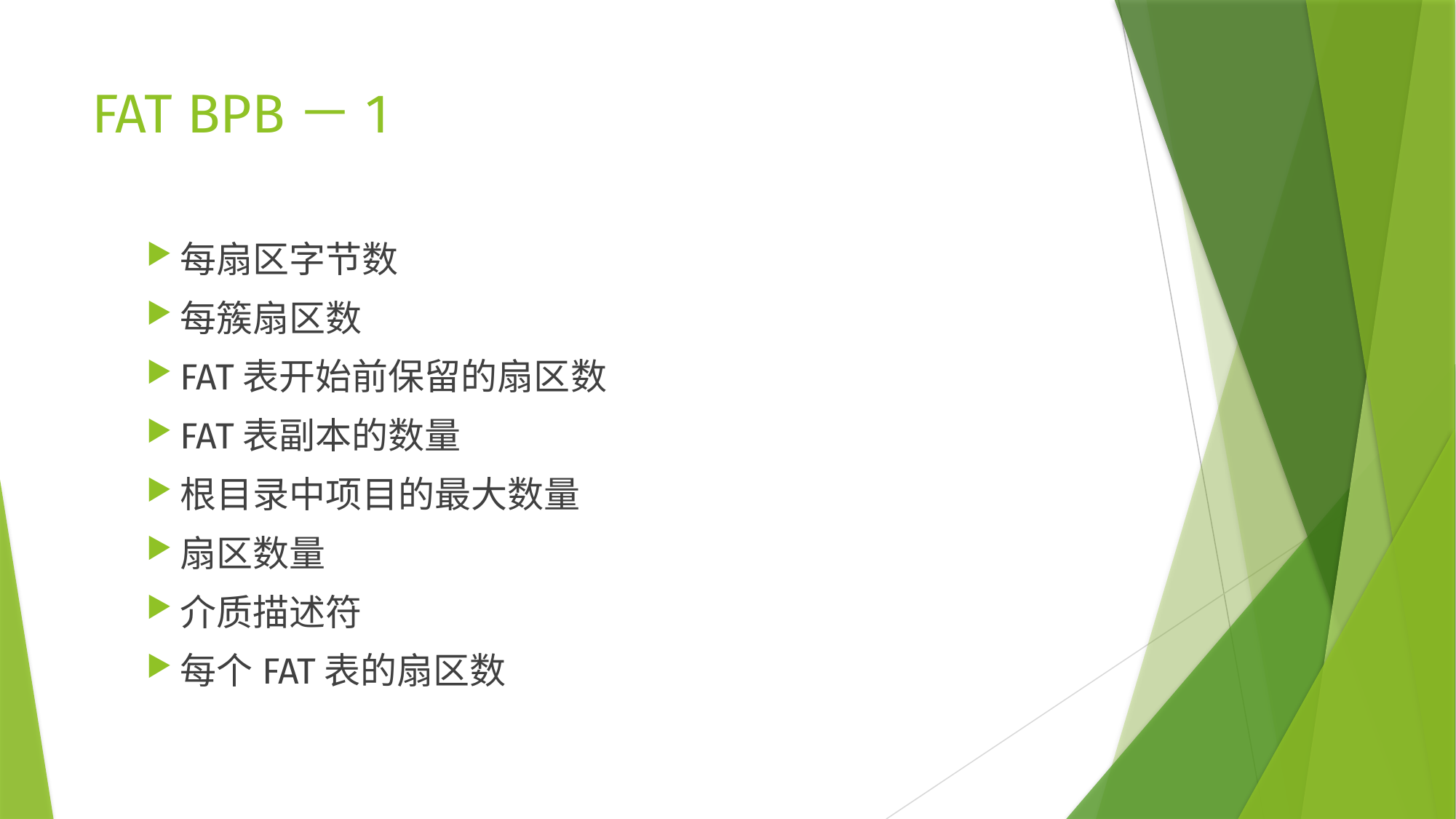

# FAT BPB－1
每扇区字节数
每簇扇区数
FAT表开始前保留的扇区数
FAT表副本的数量
根目录中项目的最大数量
扇区数量
介质描述符
每个FAT表的扇区数